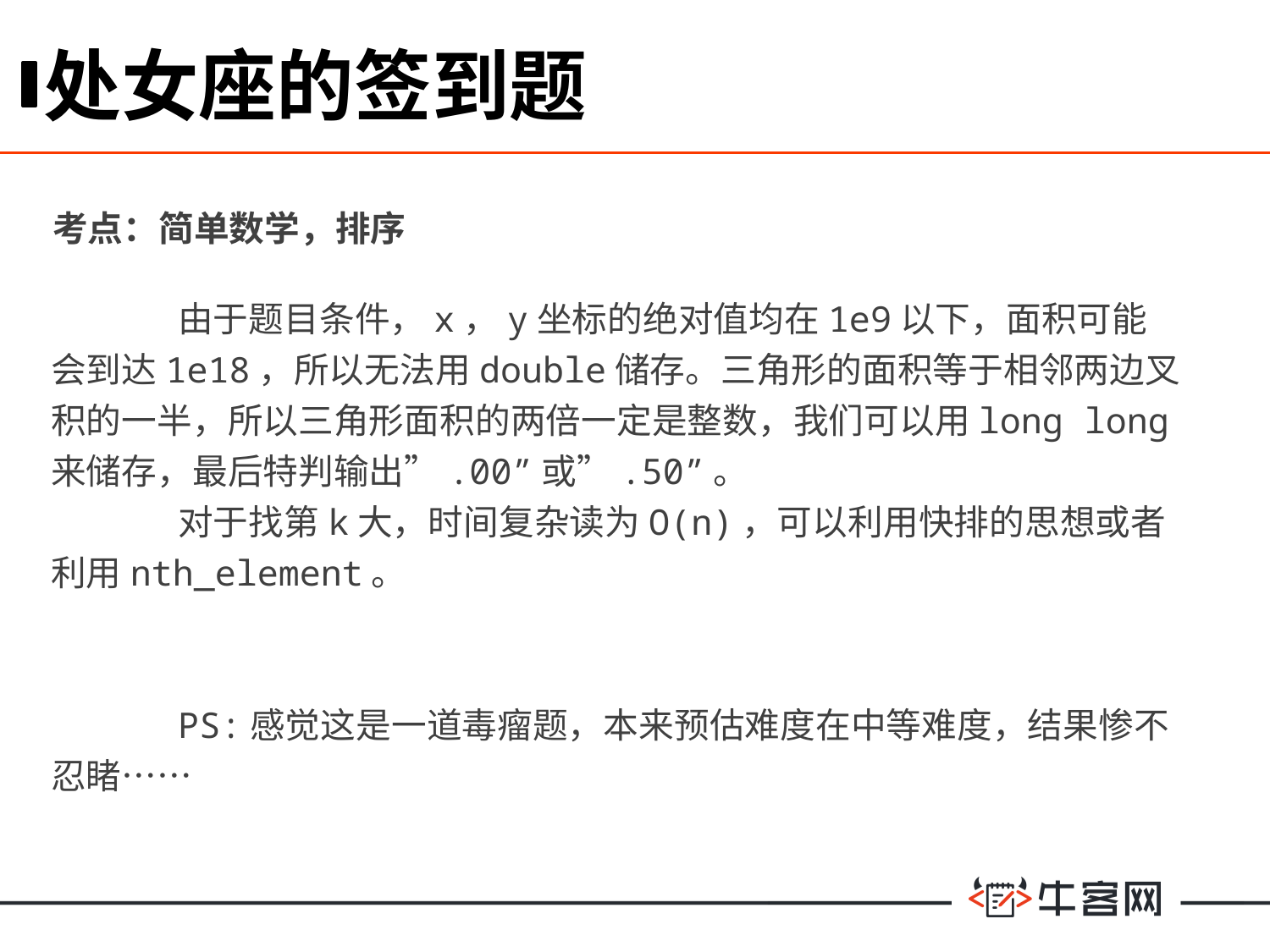

处女座的签到题

考点：简单数学，排序
	由于题目条件，x，y坐标的绝对值均在1e9以下，面积可能会到达1e18，所以无法用double储存。三角形的面积等于相邻两边叉积的一半，所以三角形面积的两倍一定是整数，我们可以用long long来储存，最后特判输出”.00”或”.50”。
	对于找第k大，时间复杂读为O(n)，可以利用快排的思想或者利用nth_element。

	PS:感觉这是一道毒瘤题，本来预估难度在中等难度，结果惨不忍睹……